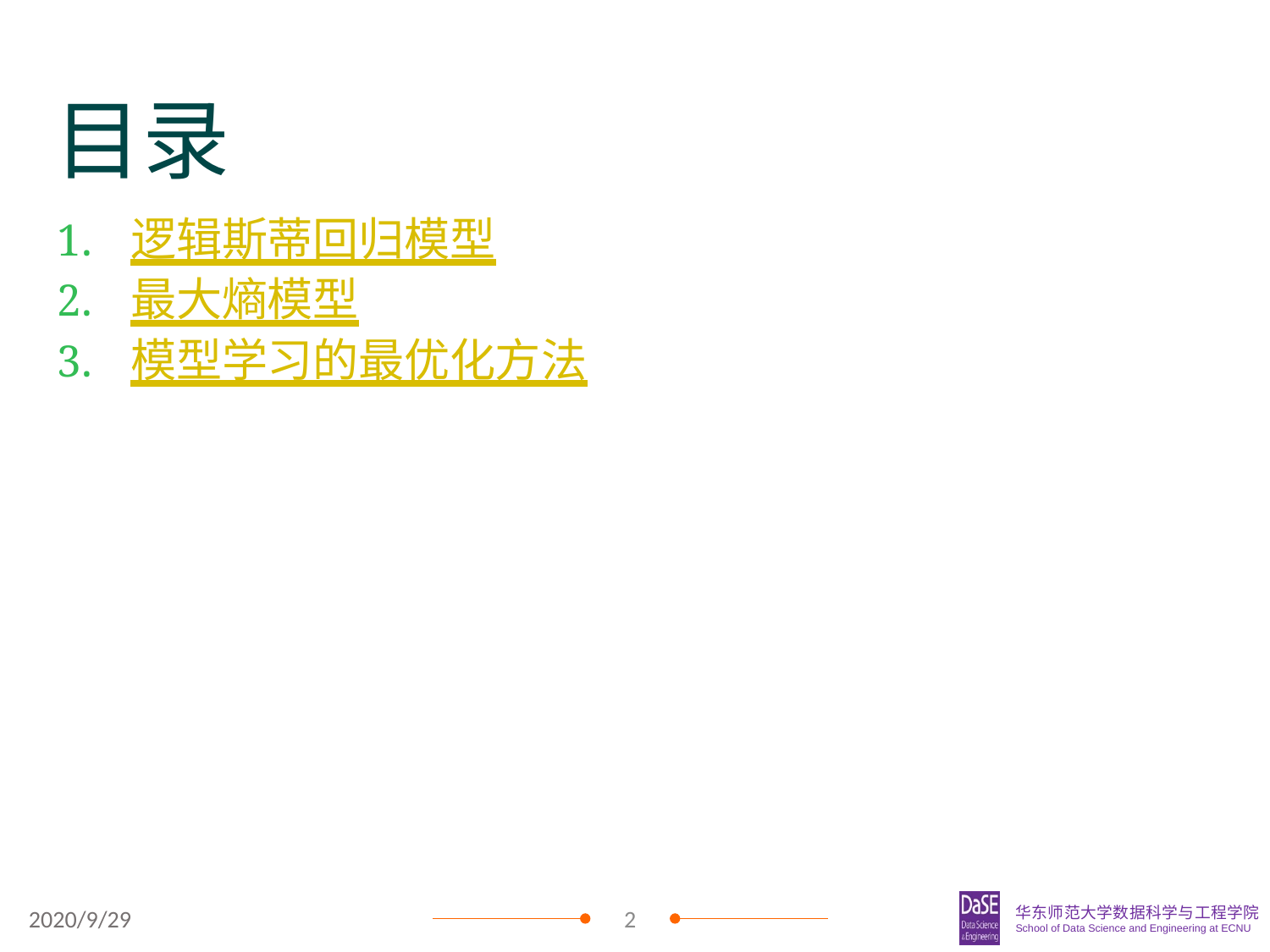

目录
1.	逻辑斯蒂回归模型
2.	最大熵模型
3.	模型学习的最优化方法